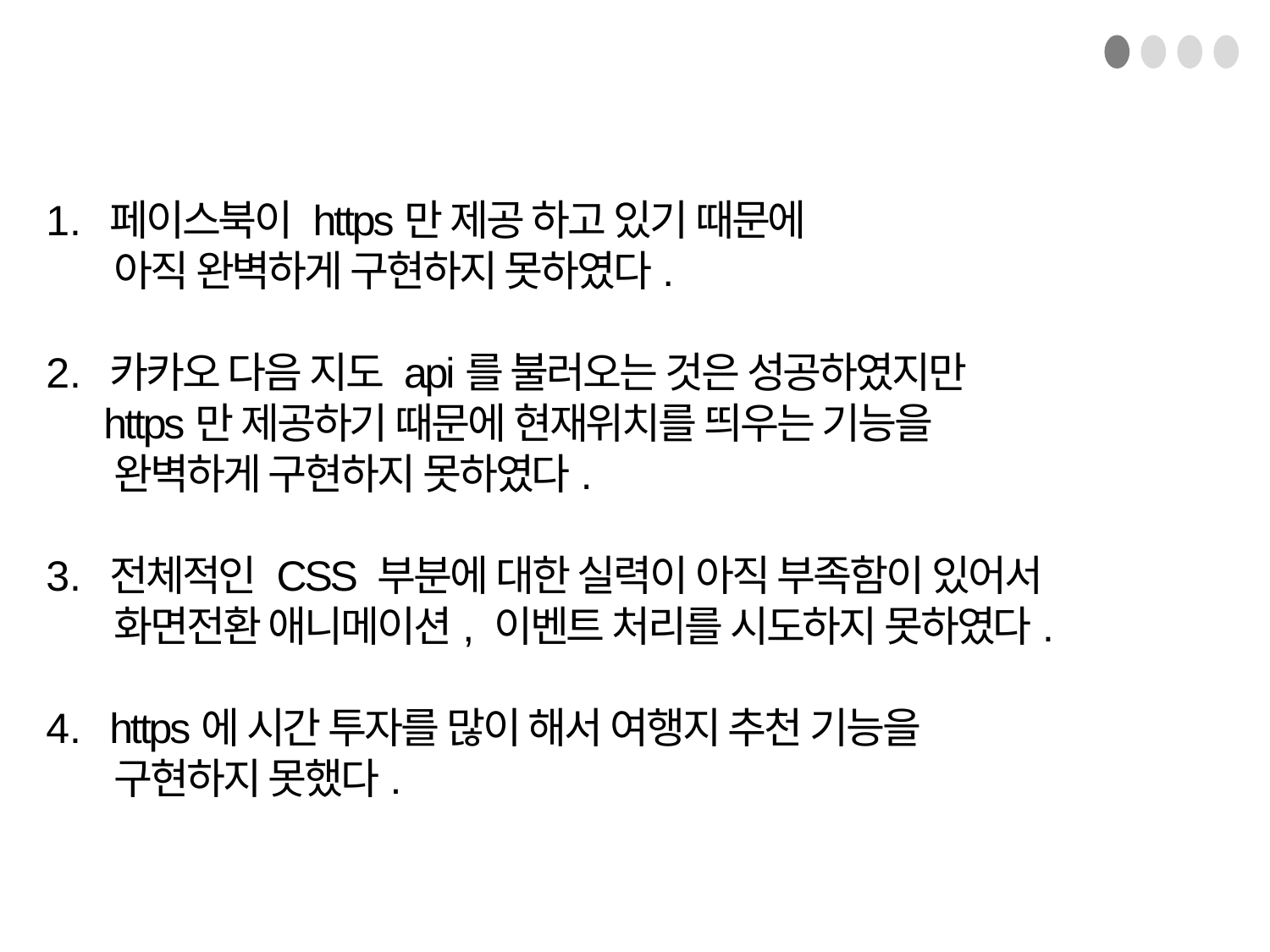

페이스북이 https만 제공 하고 있기 때문에
      아직 완벽하게 구현하지 못하였다.

카카오 다음 지도 api를 불러오는 것은 성공하였지만
      https만 제공하기 때문에 현재위치를 띄우는 기능을
      완벽하게 구현하지 못하였다.

전체적인 CSS 부분에 대한 실력이 아직 부족함이 있어서
      화면전환 애니메이션, 이벤트 처리를 시도하지 못하였다.

https에 시간 투자를 많이 해서 여행지 추천 기능을
      구현하지 못했다.